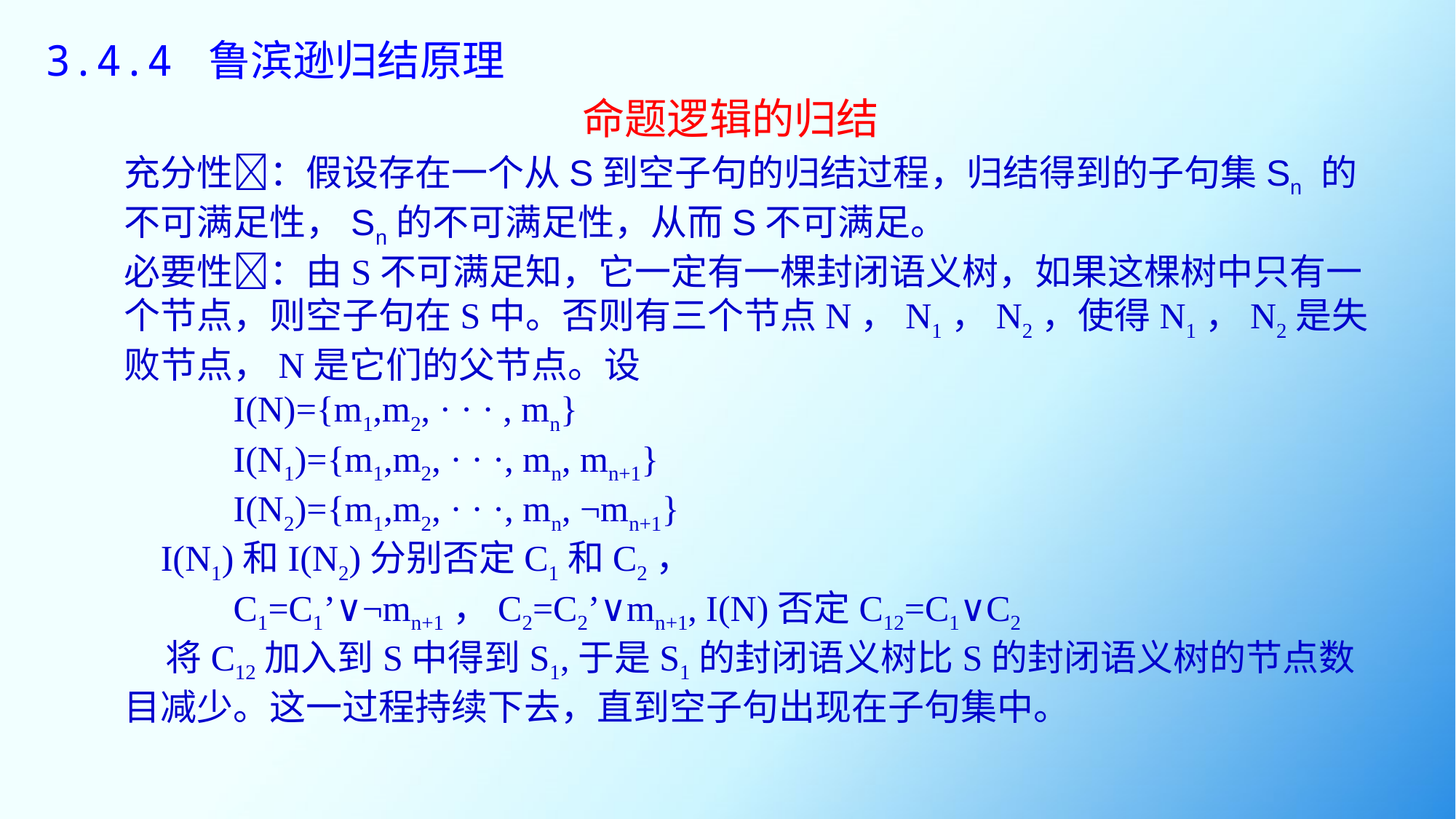

# 3.4.4 鲁滨逊归结原理
命题逻辑的归结
充分性⇒：假设存在一个从S到空子句的归结过程，归结得到的子句集Sn 的不可满足性，Sn的不可满足性，从而S不可满足。
必要性⇐：由S不可满足知，它一定有一棵封闭语义树，如果这棵树中只有一个节点，则空子句在S中。否则有三个节点N，N1，N2，使得N1，N2是失败节点，N是它们的父节点。设
	I(N)={m1,m2, · · · , mn}
	I(N1)={m1,m2, · · ·, mn, mn+1}
	I(N2)={m1,m2, · · ·, mn, ¬mn+1}
    I(N1)和I(N2)分别否定C1和C2，
    	C1=C1’∨¬mn+1，C2=C2’∨mn+1, I(N)否定C12=C1∨C2
    将C12加入到S中得到S1,于是S1的封闭语义树比S的封闭语义树的节点数目减少。这一过程持续下去，直到空子句出现在子句集中。